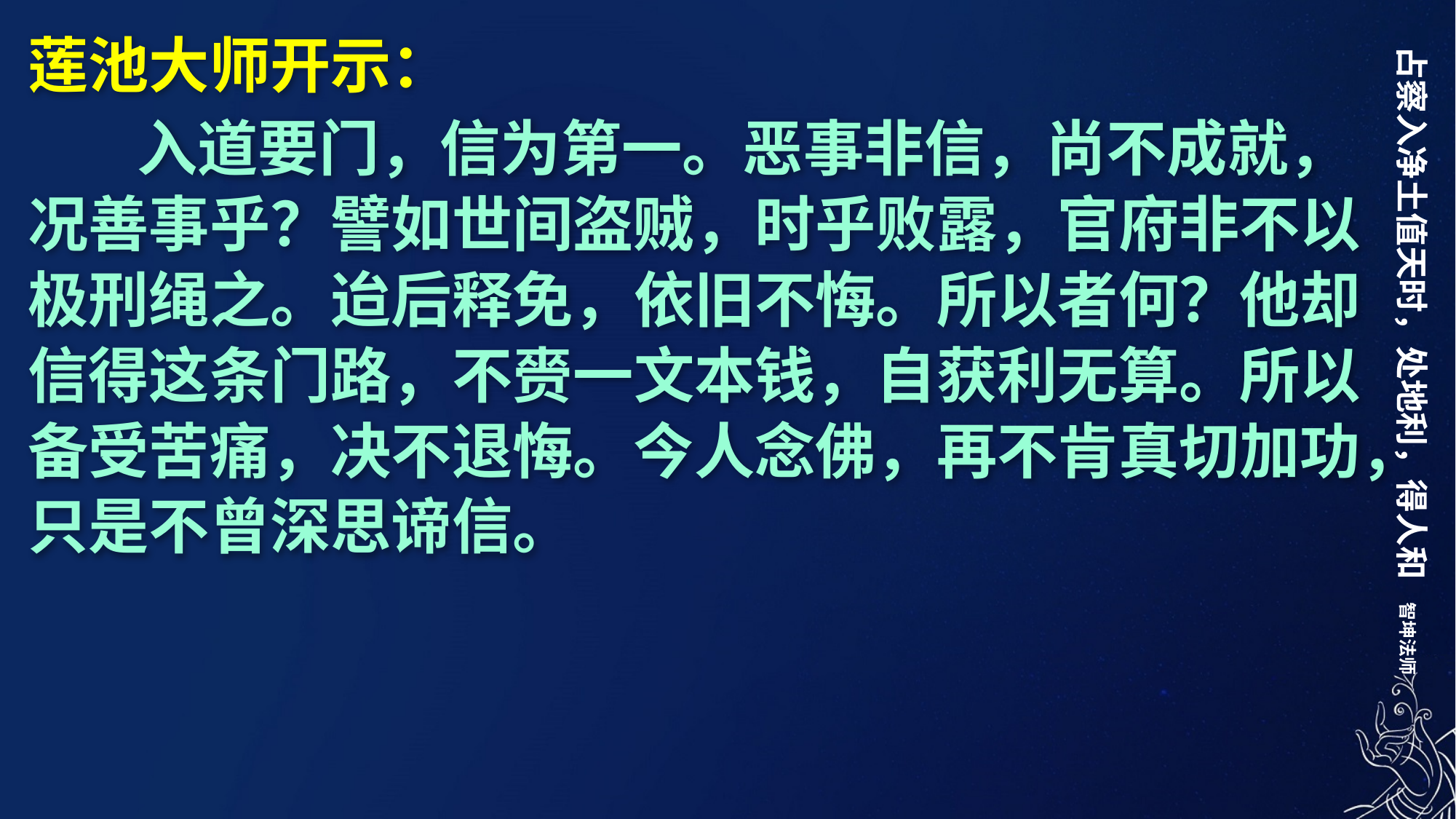

莲池大师开示：
	入道要门，信为第一。恶事非信，尚不成就，况善事乎？譬如世间盗贼，时乎败露，官府非不以极刑绳之。迨后释免，依旧不悔。所以者何？他却信得这条门路，不赍一文本钱，自获利无算。所以备受苦痛，决不退悔。今人念佛，再不肯真切加功，只是不曾深思谛信。